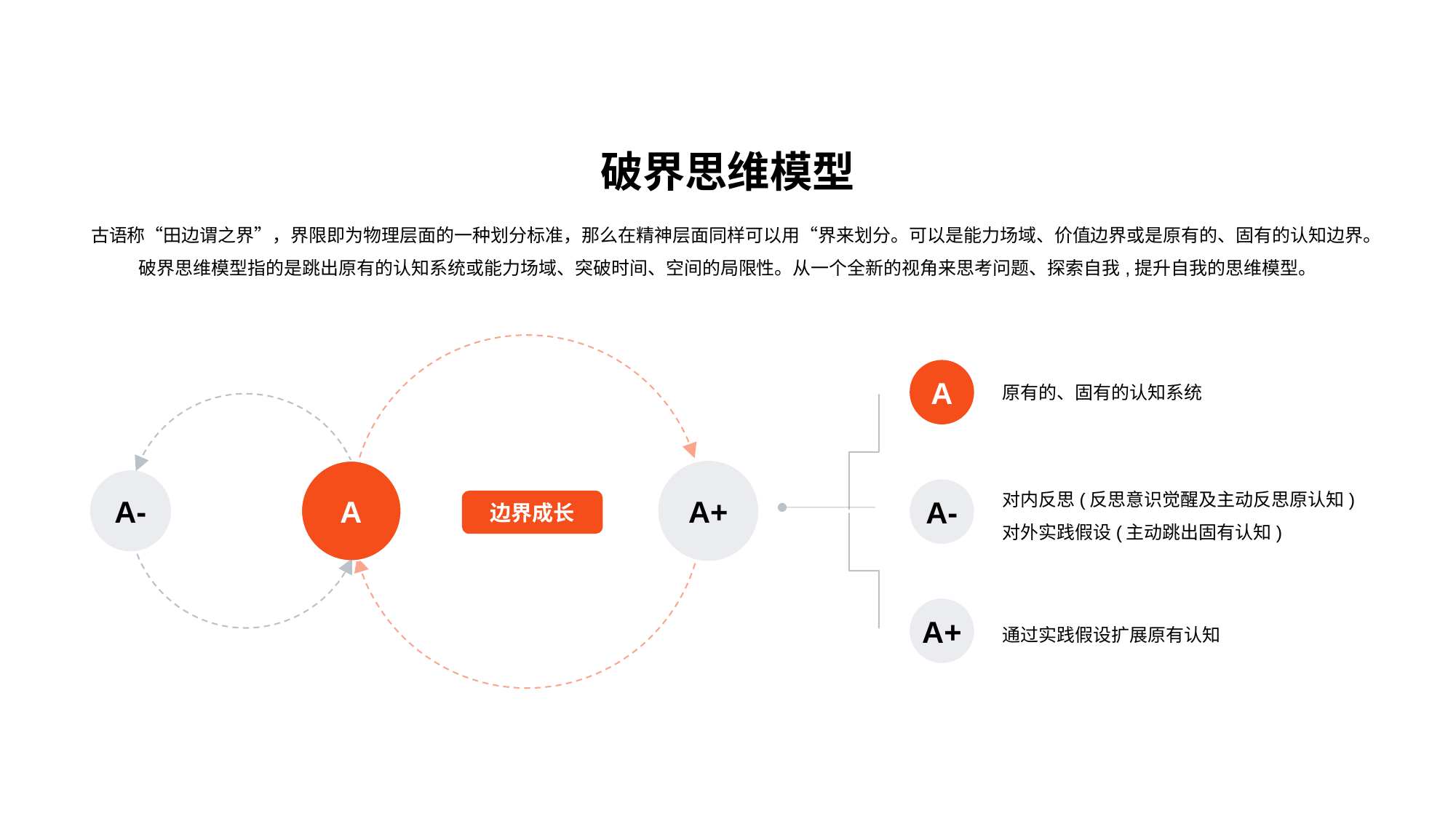

破界思维模型
古语称“田边谓之界”，界限即为物理层面的一种划分标准，那么在精神层面同样可以用“界来划分。可以是能力场域、价值边界或是原有的、固有的认知边界。破界思维模型指的是跳出原有的认知系统或能力场域、突破时间、空间的局限性。从一个全新的视角来思考问题、探索自我,提升自我的思维模型。

A
A+
A-
边界成长
A
原有的、固有的认知系统
对内反思(反思意识觉醒及主动反思原认知)对外实践假设(主动跳出固有认知)
A-
A+
通过实践假设扩展原有认知